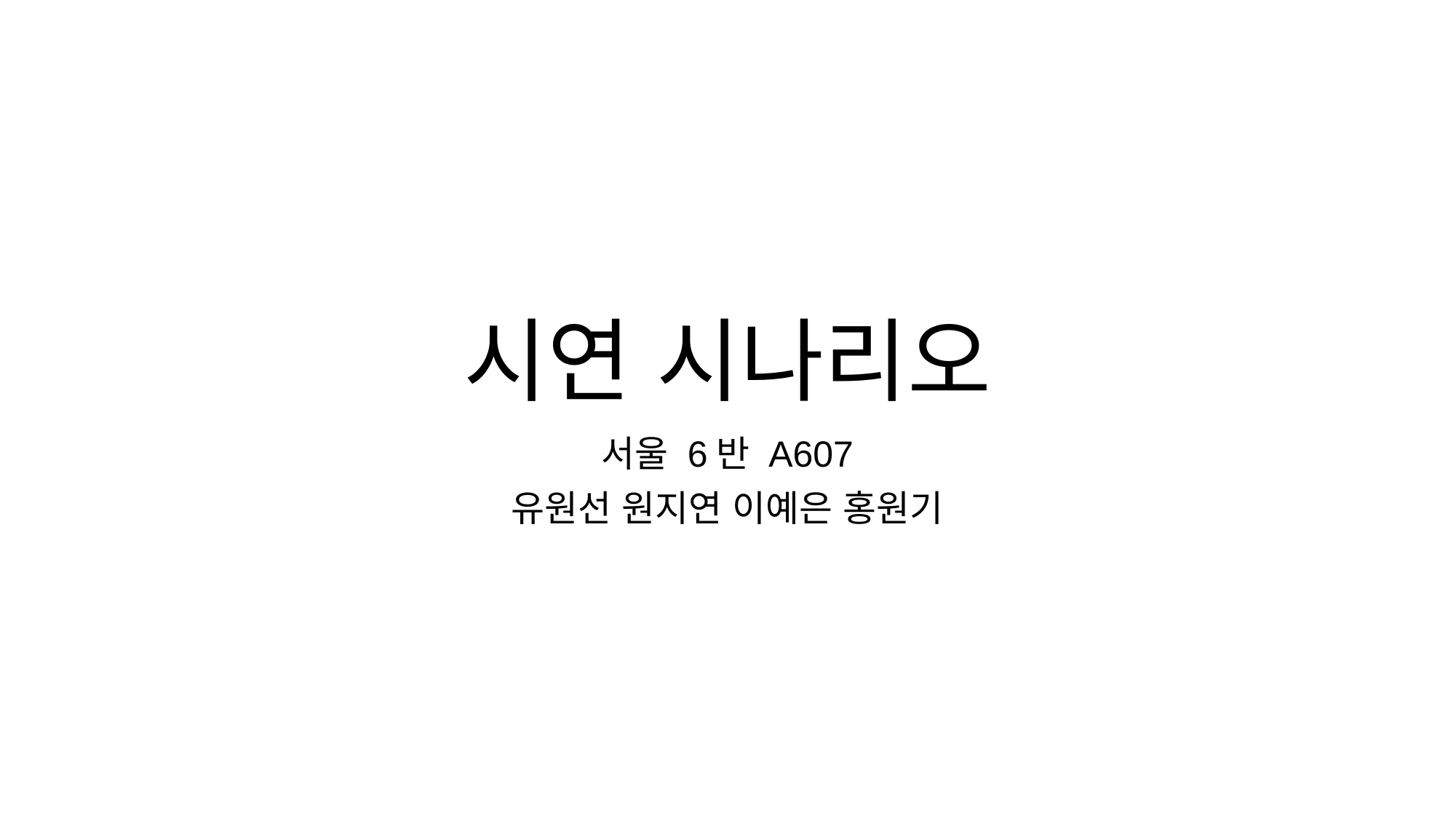

# 시연 시나리오
서울 6반 A607
유원선 원지연 이예은 홍원기